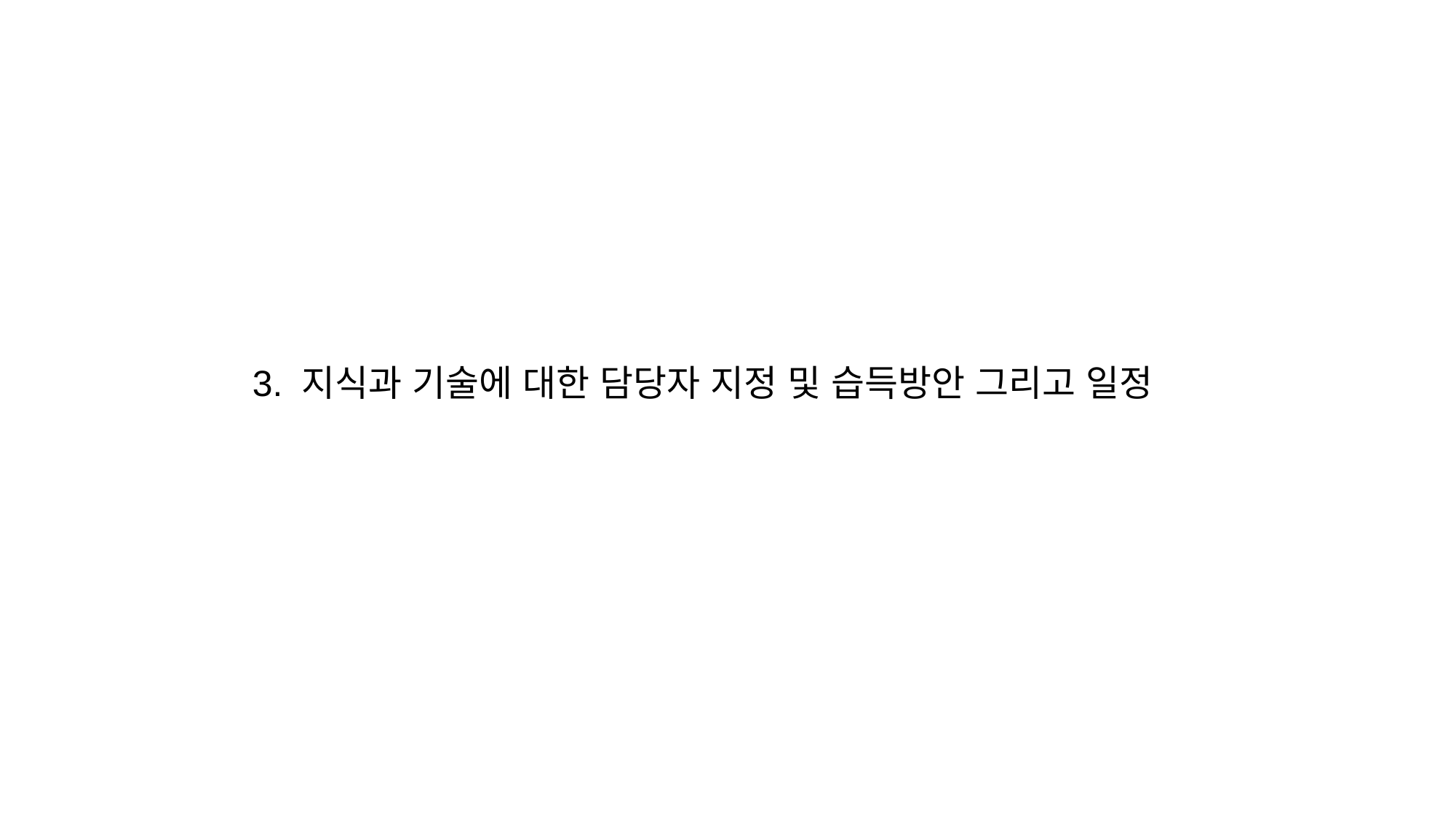

3. 지식과 기술에 대한 담당자 지정 및 습득방안 그리고 일정